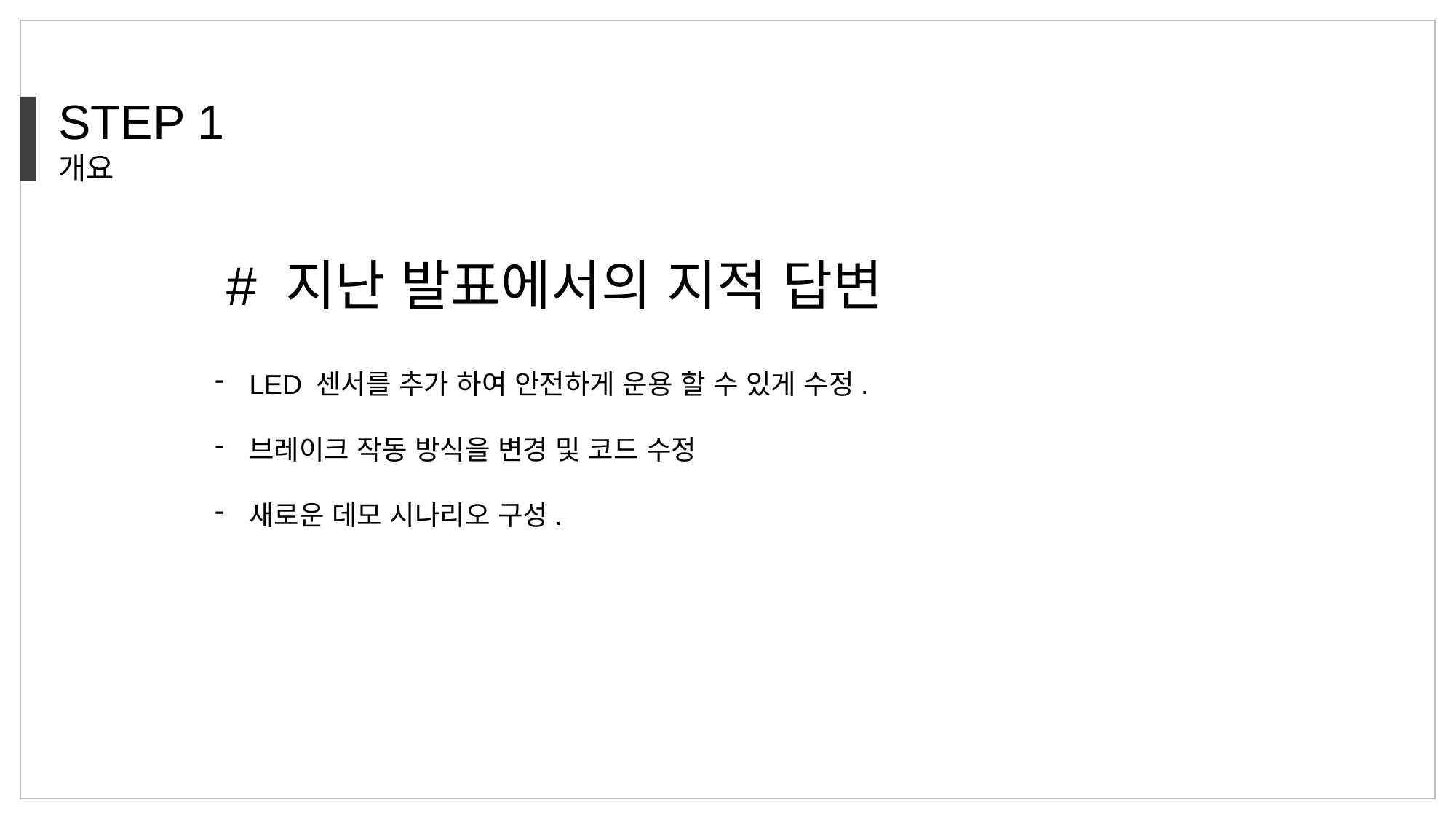

STEP 1
개요

 # 지난 발표에서의 지적 답변

LED 센서를 추가 하여 안전하게 운용 할 수 있게 수정.

브레이크 작동 방식을 변경 및 코드 수정

새로운 데모 시나리오 구성.